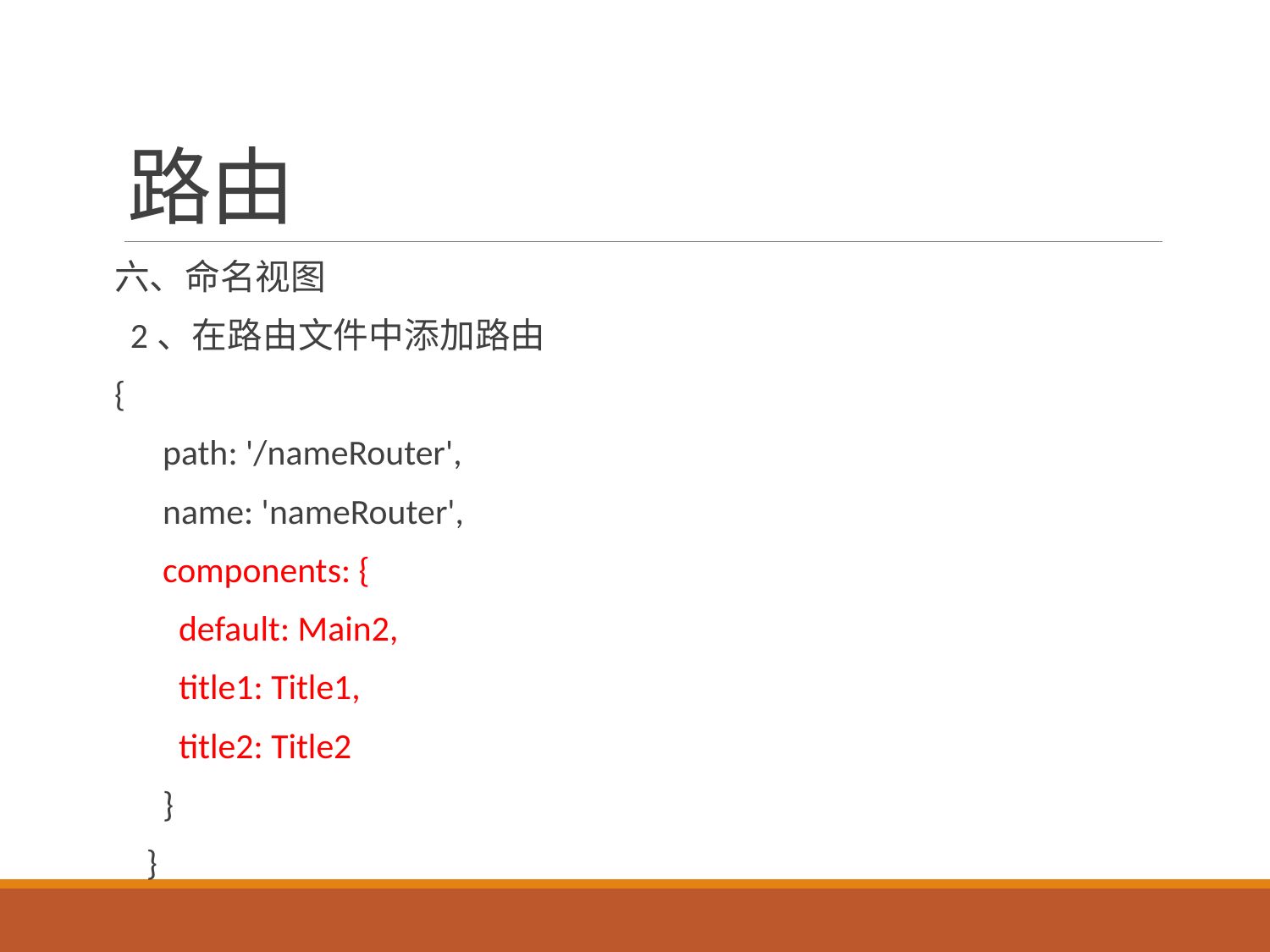

# 路由
六、命名视图
  2、在路由文件中添加路由
{
      path: '/nameRouter',
      name: 'nameRouter',
      components: {
        default: Main2,
        title1: Title1,
        title2: Title2
      }
    }